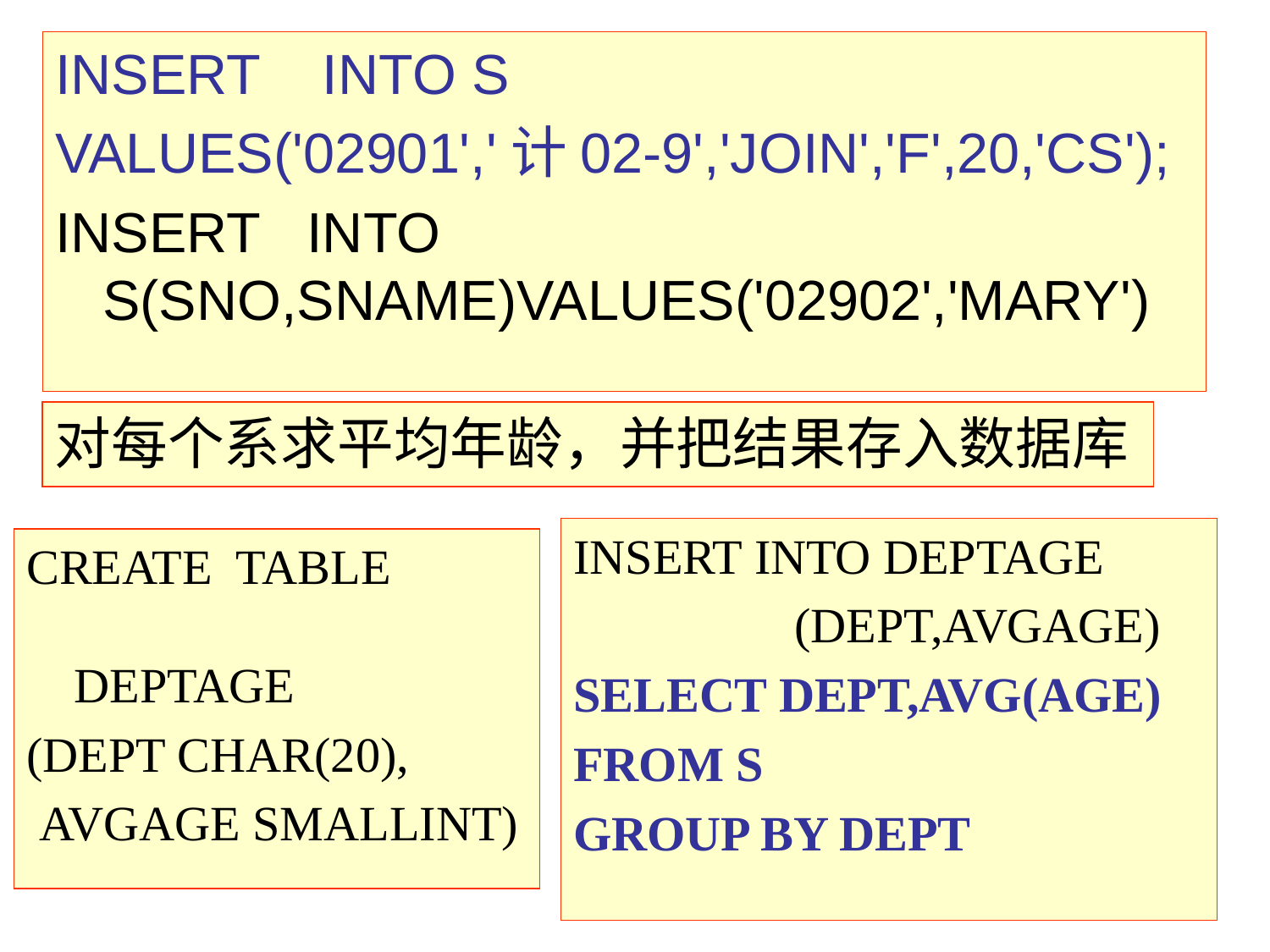

INSERT    INTO S
VALUES('02901','计02-9','JOIN','F',20,'CS');
INSERT   INTO S(SNO,SNAME)VALUES('02902','MARY')
对每个系求平均年龄，并把结果存入数据库
INSERT INTO DEPTAGE
                  (DEPT,AVGAGE)
SELECT DEPT,AVG(AGE)
FROM S
GROUP BY DEPT
CREATE  TABLE    			DEPTAGE
(DEPT CHAR(20),
 AVGAGE SMALLINT)
95